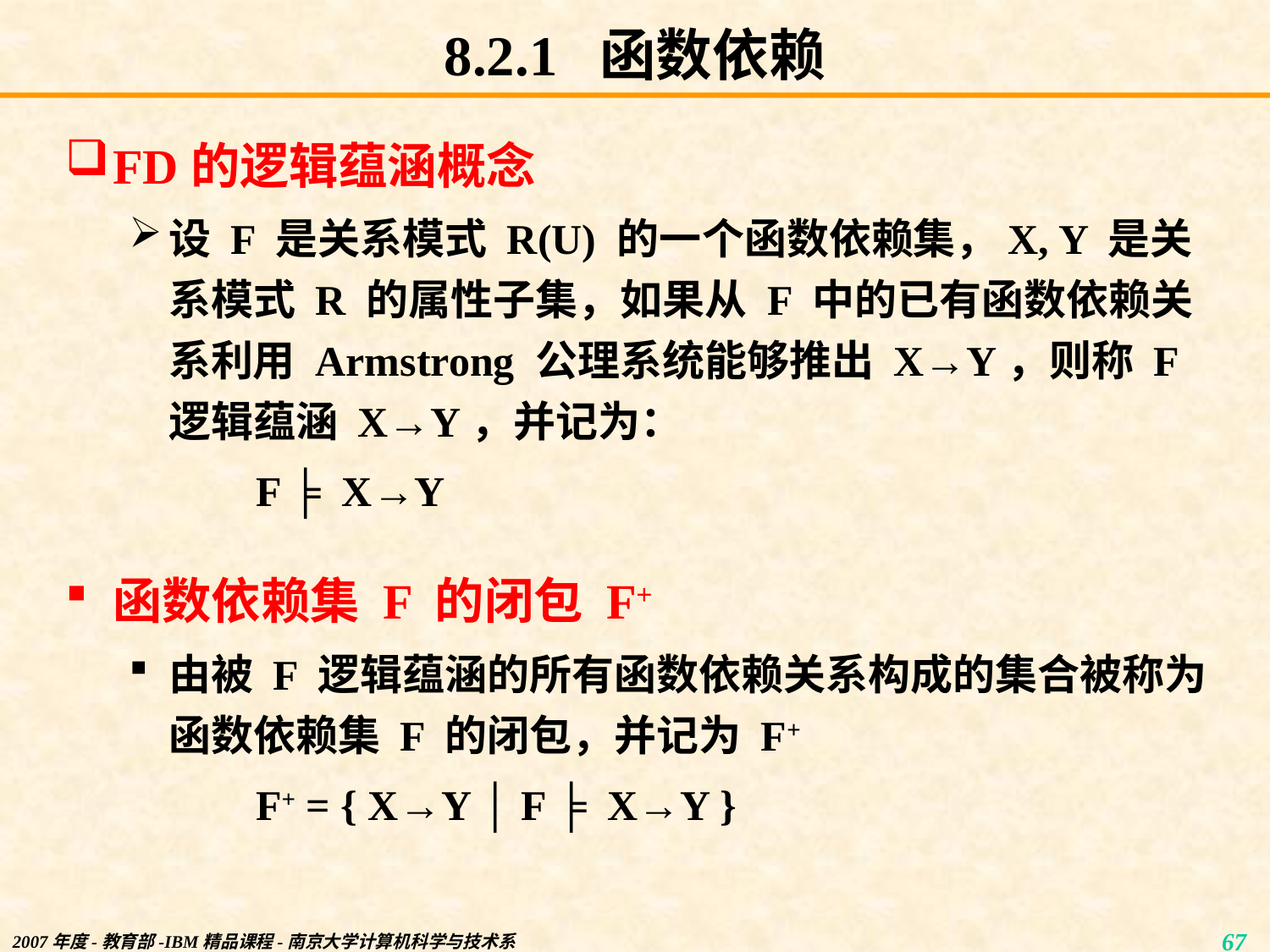

# 8.2.1  函数依赖
FD的逻辑蕴涵概念
设 F 是关系模式 R(U) 的一个函数依赖集，X, Y 是关系模式 R 的属性子集，如果从 F 中的已有函数依赖关系利用 Armstrong 公理系统能够推出 X→Y，则称 F 逻辑蕴涵 X→Y，并记为：
F ╞  X→Y
函数依赖集 F 的闭包 F+
由被 F 逻辑蕴涵的所有函数依赖关系构成的集合被称为函数依赖集 F 的闭包，并记为 F+
F+ = { X→Y │ F ╞  X→Y }
67
2007年度-教育部-IBM精品课程-南京大学计算机科学与技术系